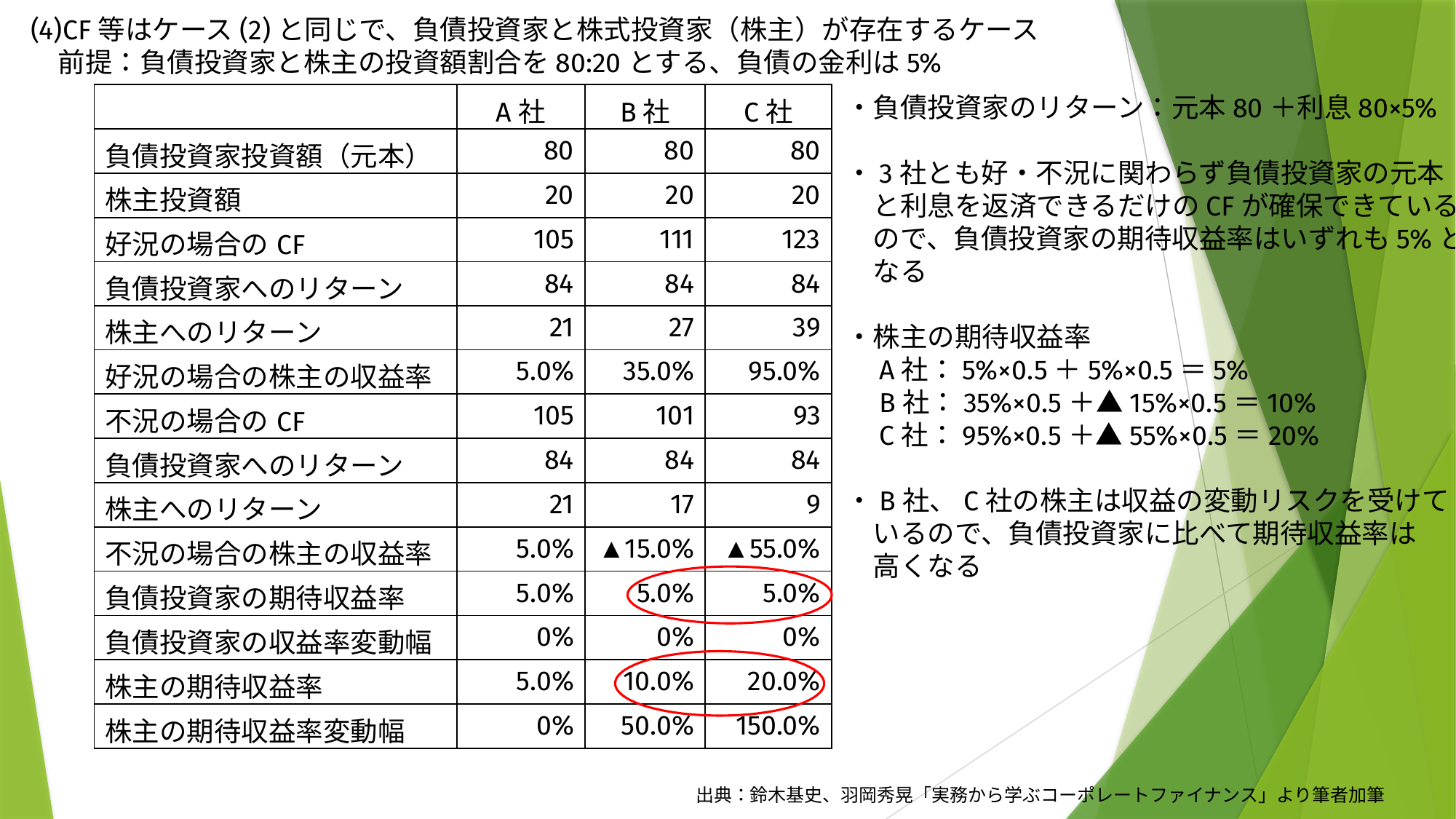

(4)CF等はケース(2)と同じで、負債投資家と株式投資家（株主）が存在するケース
　前提：負債投資家と株主の投資額割合を80:20とする、負債の金利は5%
|  | A社 | B社 | C社 |
| --- | --- | --- | --- |
| 負債投資家投資額（元本） | 80 | 80 | 80 |
| 株主投資額 | 20 | 20 | 20 |
| 好況の場合のCF | 105 | 111 | 123 |
| 負債投資家へのリターン | 84 | 84 | 84 |
| 株主へのリターン | 21 | 27 | 39 |
| 好況の場合の株主の収益率 | 5.0% | 35.0% | 95.0% |
| 不況の場合のCF | 105 | 101 | 93 |
| 負債投資家へのリターン | 84 | 84 | 84 |
| 株主へのリターン | 21 | 17 | 9 |
| 不況の場合の株主の収益率 | 5.0% | ▲15.0% | ▲55.0% |
| 負債投資家の期待収益率 | 5.0% | 5.0% | 5.0% |
| 負債投資家の収益率変動幅 | 0% | 0% | 0% |
| 株主の期待収益率 | 5.0% | 10.0% | 20.0% |
| 株主の期待収益率変動幅 | 0% | 50.0% | 150.0% |
・負債投資家のリターン：元本80＋利息80×5%

・3社とも好・不況に関わらず負債投資家の元本
　と利息を返済できるだけのCFが確保できている
　ので、負債投資家の期待収益率はいずれも5%と
　なる

・株主の期待収益率
　A社：5%×0.5＋5%×0.5＝5%
　B社：35%×0.5＋▲15%×0.5＝10%
　C社：95%×0.5＋▲55%×0.5＝20%

・B社、C社の株主は収益の変動リスクを受けて
　いるので、負債投資家に比べて期待収益率は
　高くなる

出典：鈴木基史、羽岡秀晃「実務から学ぶコーポレートファイナンス」より筆者加筆